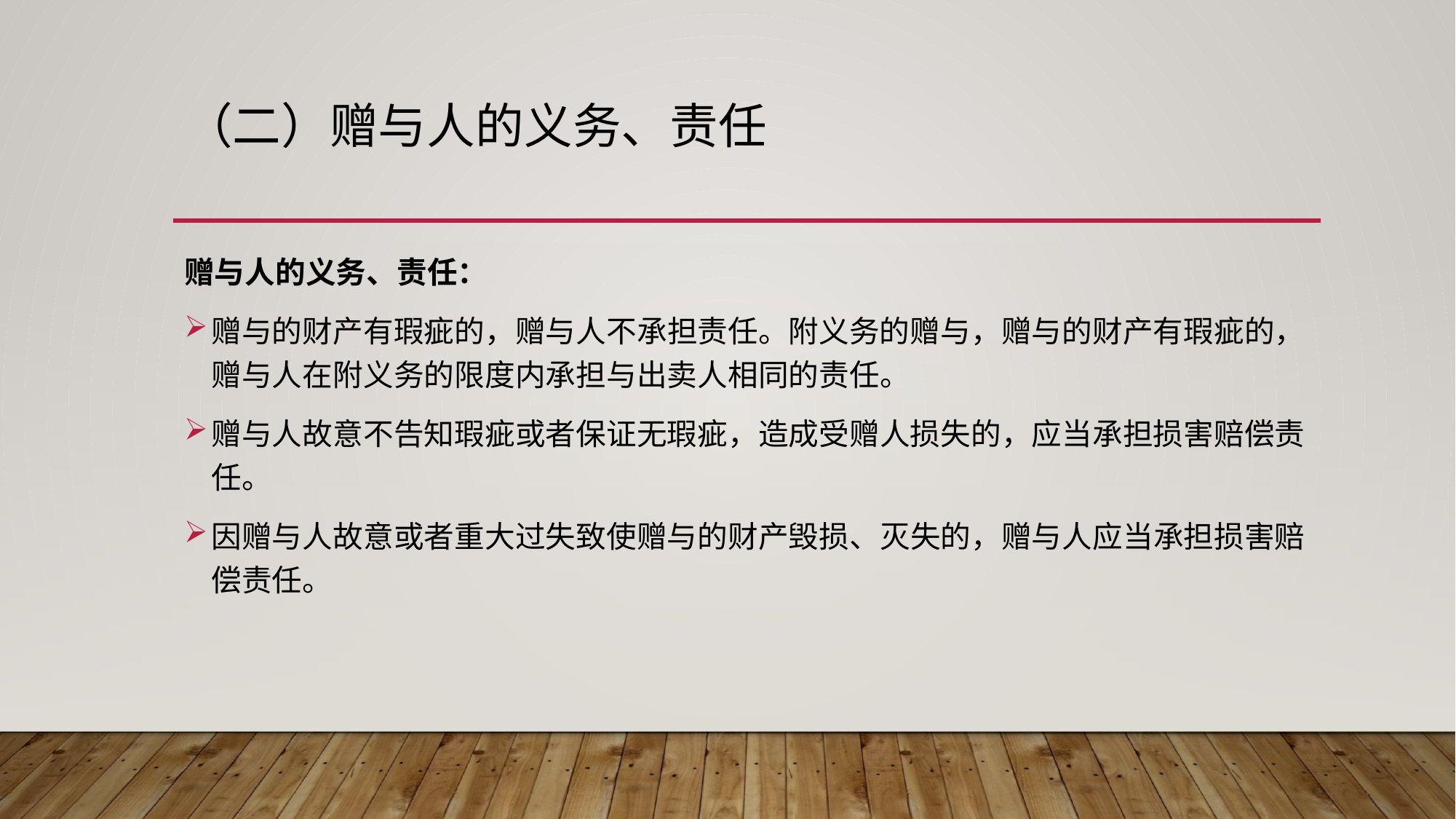

# （二）赠与人的义务、责任
赠与人的义务、责任：
赠与的财产有瑕疵的，赠与人不承担责任。附义务的赠与，赠与的财产有瑕疵的，赠与人在附义务的限度内承担与出卖人相同的责任。
赠与人故意不告知瑕疵或者保证无瑕疵，造成受赠人损失的，应当承担损害赔偿责任。
因赠与人故意或者重大过失致使赠与的财产毁损、灭失的，赠与人应当承担损害赔偿责任。